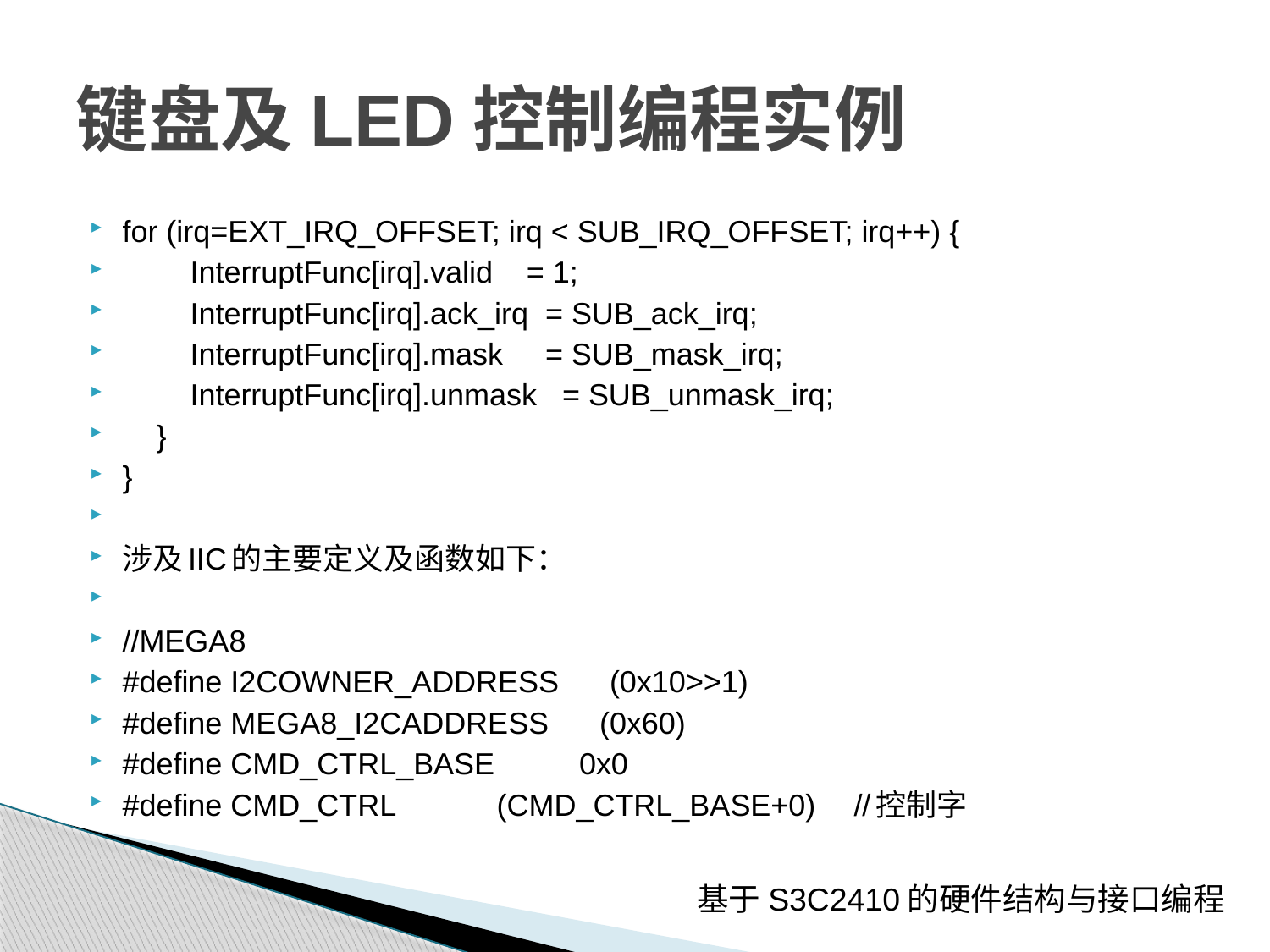

# 键盘及LED控制编程实例
for (irq=EXT_IRQ_OFFSET; irq < SUB_IRQ_OFFSET; irq++) {
        InterruptFunc[irq].valid    = 1;
        InterruptFunc[irq].ack_irq  = SUB_ack_irq;
        InterruptFunc[irq].mask     = SUB_mask_irq;
        InterruptFunc[irq].unmask   = SUB_unmask_irq;
    }
}

涉及IIC的主要定义及函数如下：

//MEGA8
#define I2COWNER_ADDRESS      (0x10>>1)
#define MEGA8_I2CADDRESS      (0x60)
#define CMD_CTRL_BASE          0x0
#define CMD_CTRL            (CMD_CTRL_BASE+0)			//控制字

基于S3C2410的硬件结构与接口编程